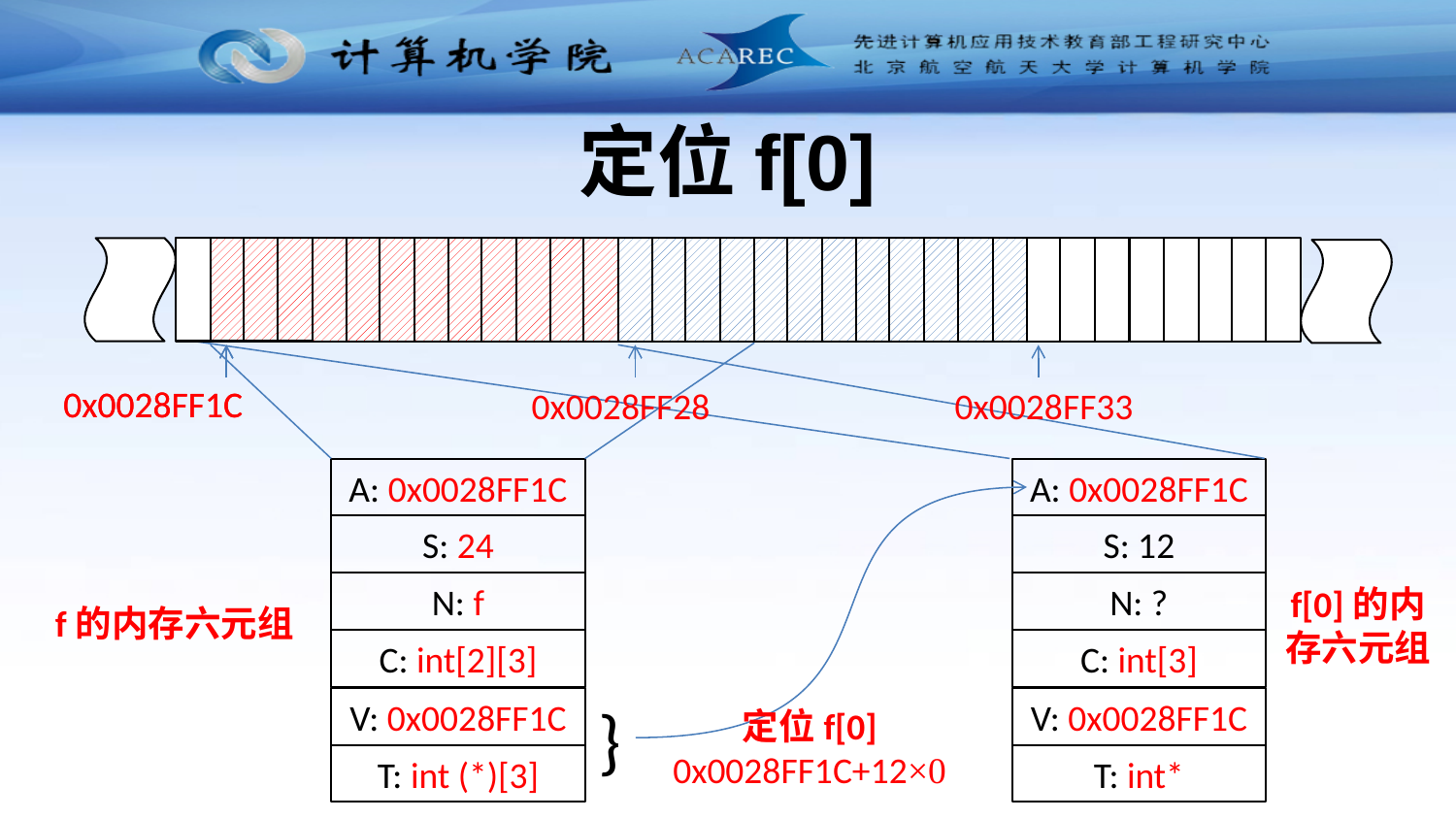

# 定位f[0]

0x0028FF1C
0x0028FF1C
0x0028FF28
0x0028FF33
A: 0x0028FF1C
A: 0x0028FF1C
S: 24
S: 12
N: f
N: ?
f[0]的内存六元组
f的内存六元组
C: int[2][3]
C: int[3]
}
V: 0x0028FF1C
V: 0x0028FF1C
定位f[0]
0x0028FF1C+12×0
T: int (*)[3]
T: int*